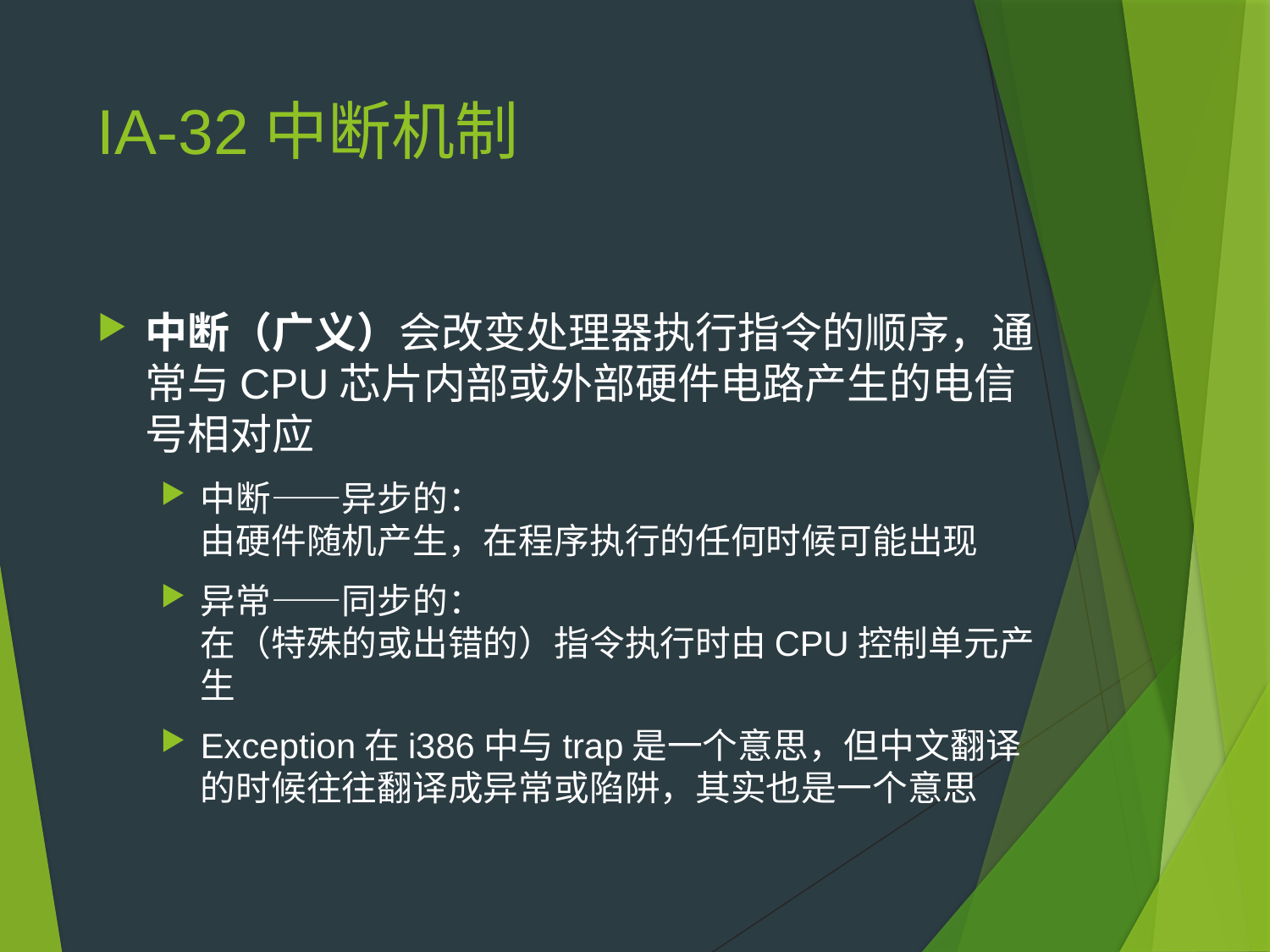

# IA-32中断机制
中断（广义）会改变处理器执行指令的顺序，通常与CPU芯片内部或外部硬件电路产生的电信号相对应
中断——异步的：
由硬件随机产生，在程序执行的任何时候可能出现
异常——同步的：
在（特殊的或出错的）指令执行时由CPU控制单元产生
Exception在i386中与trap是一个意思，但中文翻译的时候往往翻译成异常或陷阱，其实也是一个意思